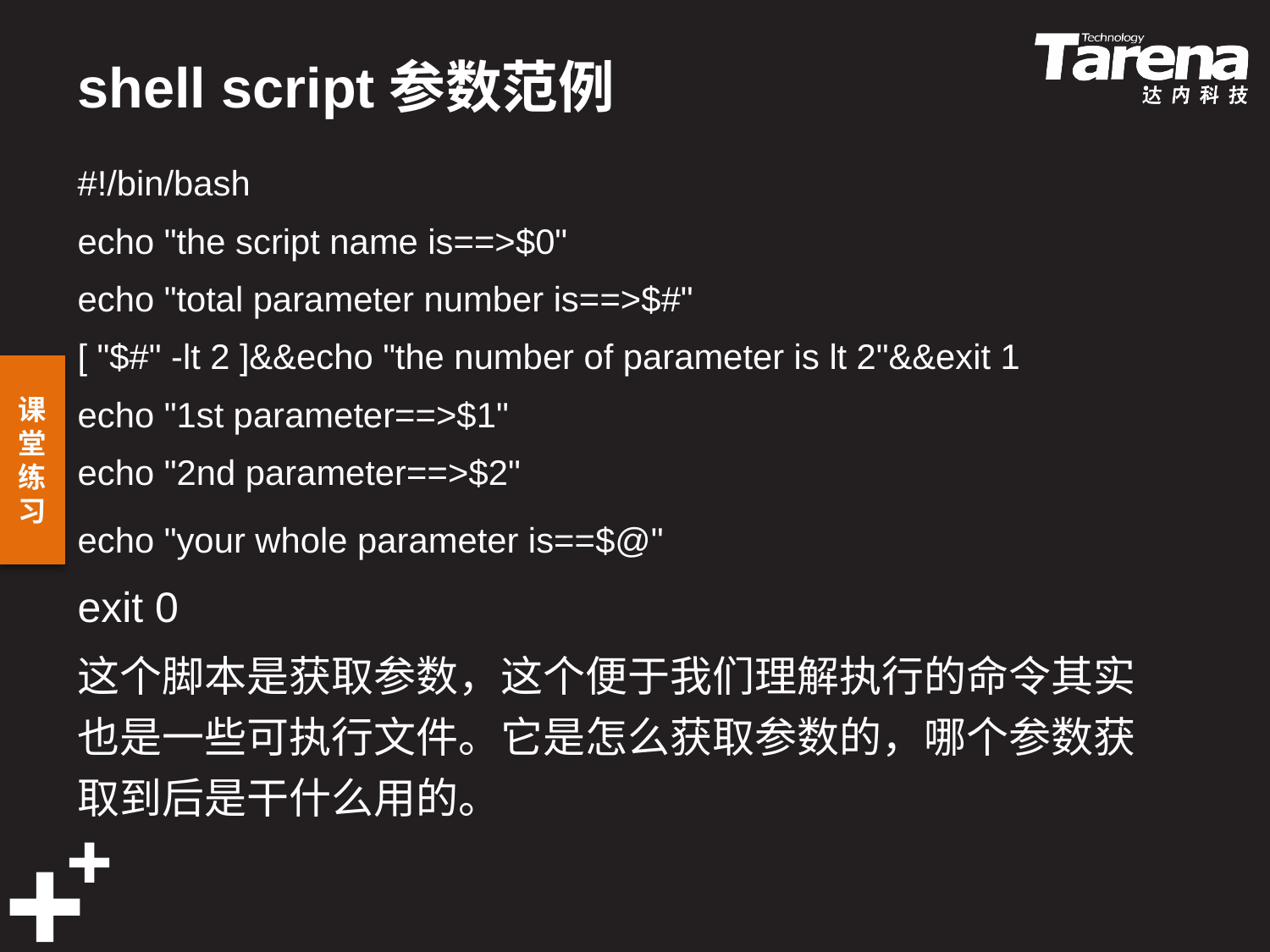

# shell script参数范例
#!/bin/bash
echo "the script name is==>$0"
echo "total parameter number is==>$#"
[ "$#" -lt 2 ]&&echo "the number of parameter is lt 2"&&exit 1
echo "1st parameter==>$1"
echo "2nd parameter==>$2"
echo "your whole parameter is==$@"
exit 0
这个脚本是获取参数，这个便于我们理解执行的命令其实也是一些可执行文件。它是怎么获取参数的，哪个参数获取到后是干什么用的。